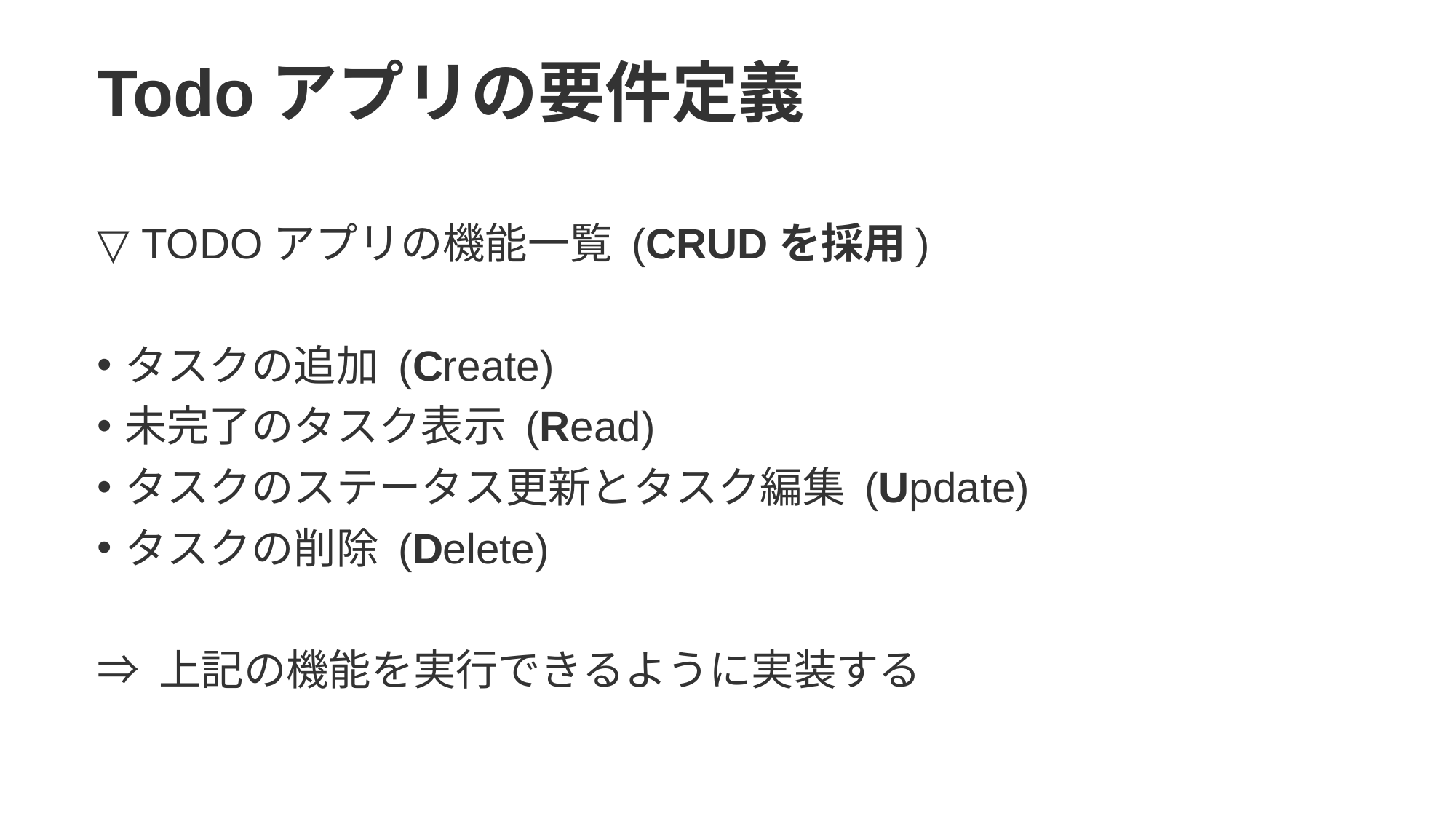

# Todoアプリの要件定義
▽ TODOアプリの機能一覧 (CRUDを採用)

タスクの追加 (Create)
未完了のタスク表示 (Read)
タスクのステータス更新とタスク編集 (Update)
タスクの削除 (Delete)

⇒ 上記の機能を実行できるように実装する